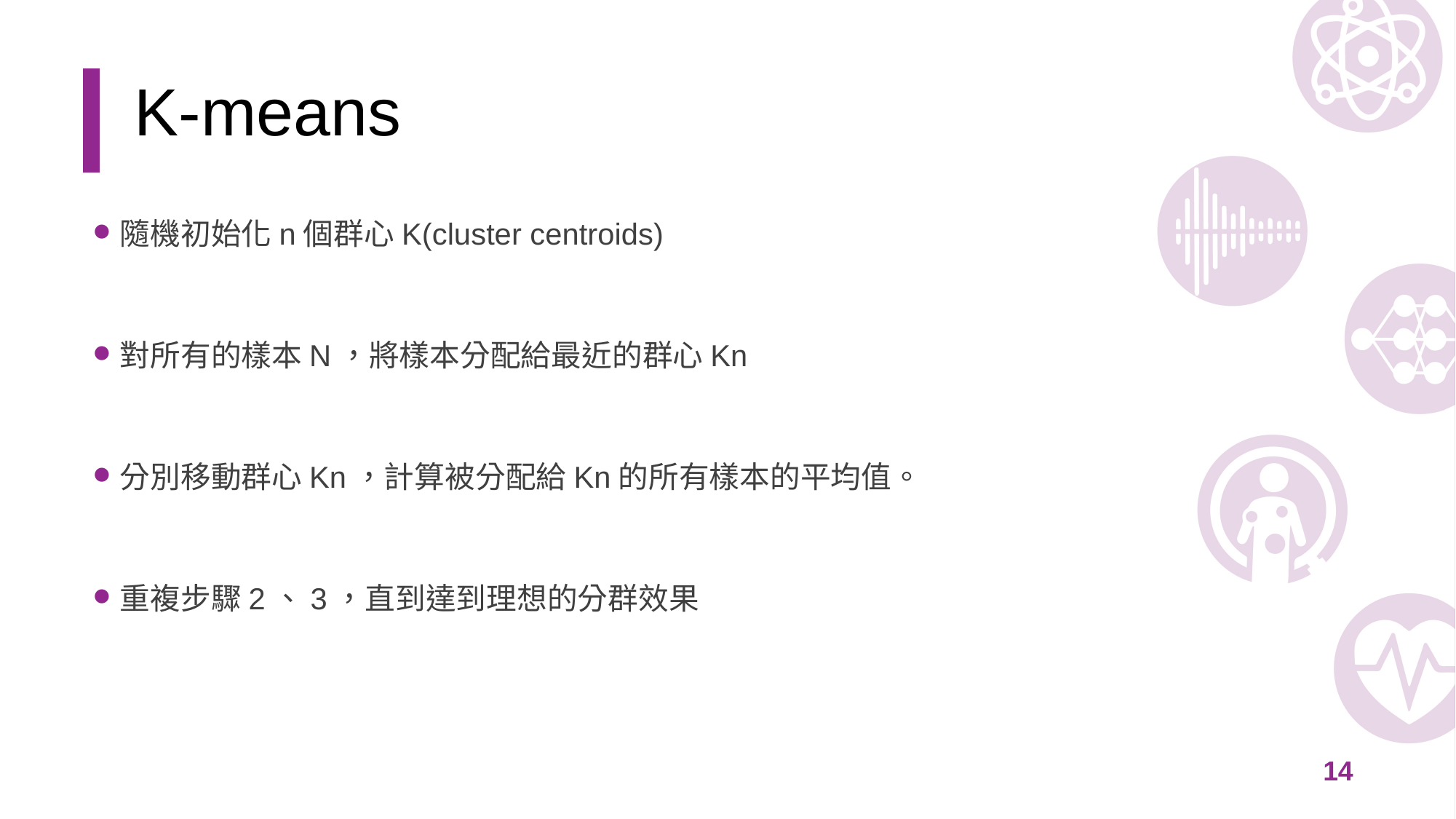

# K-means
隨機初始化n個群心K(cluster centroids)

對所有的樣本N，將樣本分配給最近的群心Kn

分別移動群心Kn，計算被分配給Kn的所有樣本的平均值。

重複步驟2、3，直到達到理想的分群效果

14